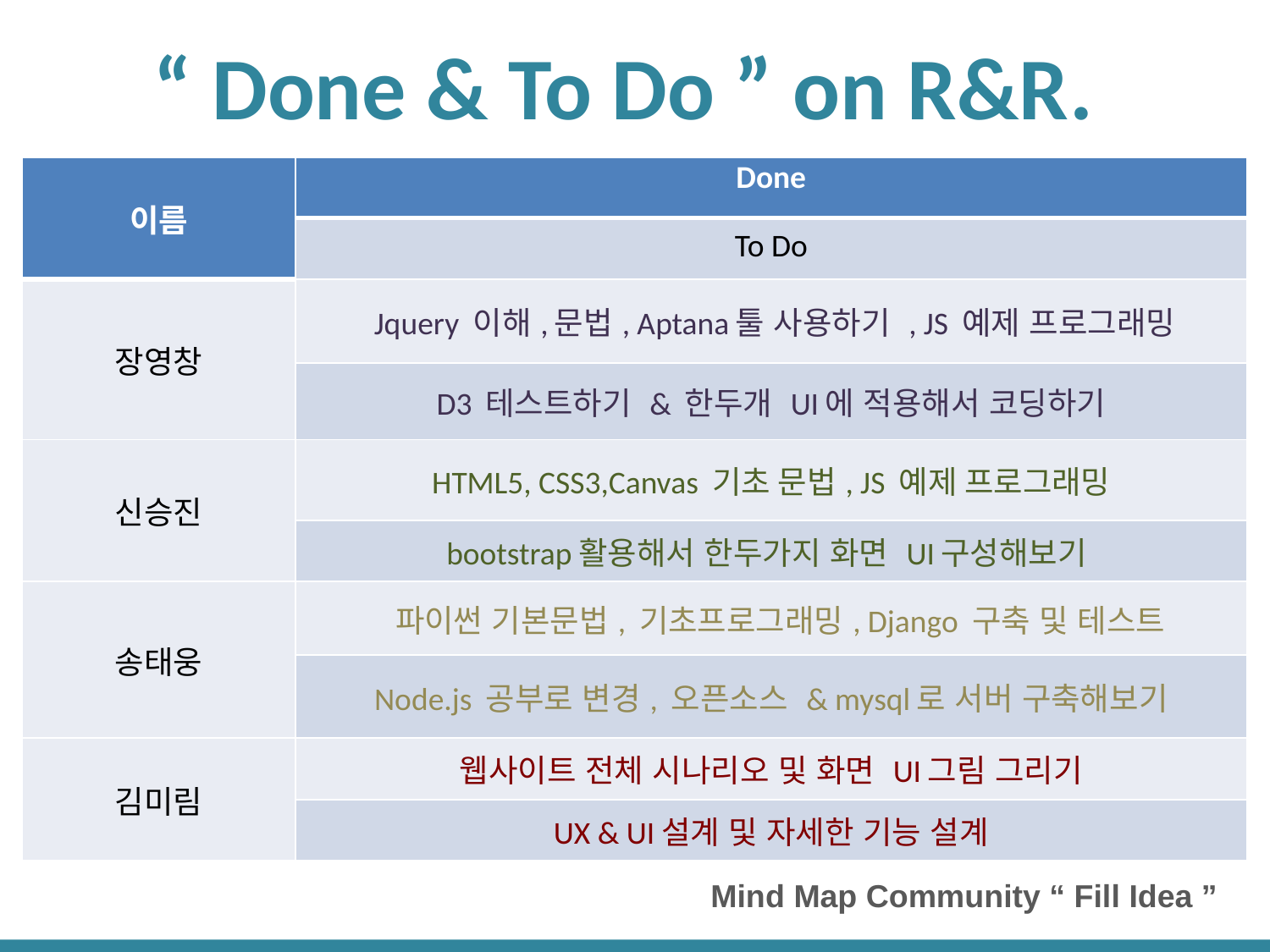

“ Done & To Do ” on R&R.
| 이름 | Done |
| --- | --- |
|  | To Do |
| 장영창 | Jquery 이해,문법, Aptana툴 사용하기 , JS 예제 프로그래밍 |
|  | D3 테스트하기 & 한두개 UI에 적용해서 코딩하기 |
| 신승진 | HTML5, CSS3,Canvas 기초 문법, JS 예제 프로그래밍 |
|  | bootstrap활용해서 한두가지 화면 UI구성해보기 |
| 송태웅 | 파이썬 기본문법, 기초프로그래밍, Django 구축 및 테스트 |
|  | Node.js 공부로 변경, 오픈소스 & mysql로 서버 구축해보기 |
| 김미림 | 웹사이트 전체 시나리오 및 화면 UI그림 그리기 |
|  | UX & UI설계 및 자세한 기능 설계 |
Mind Map Community “ Fill Idea ”